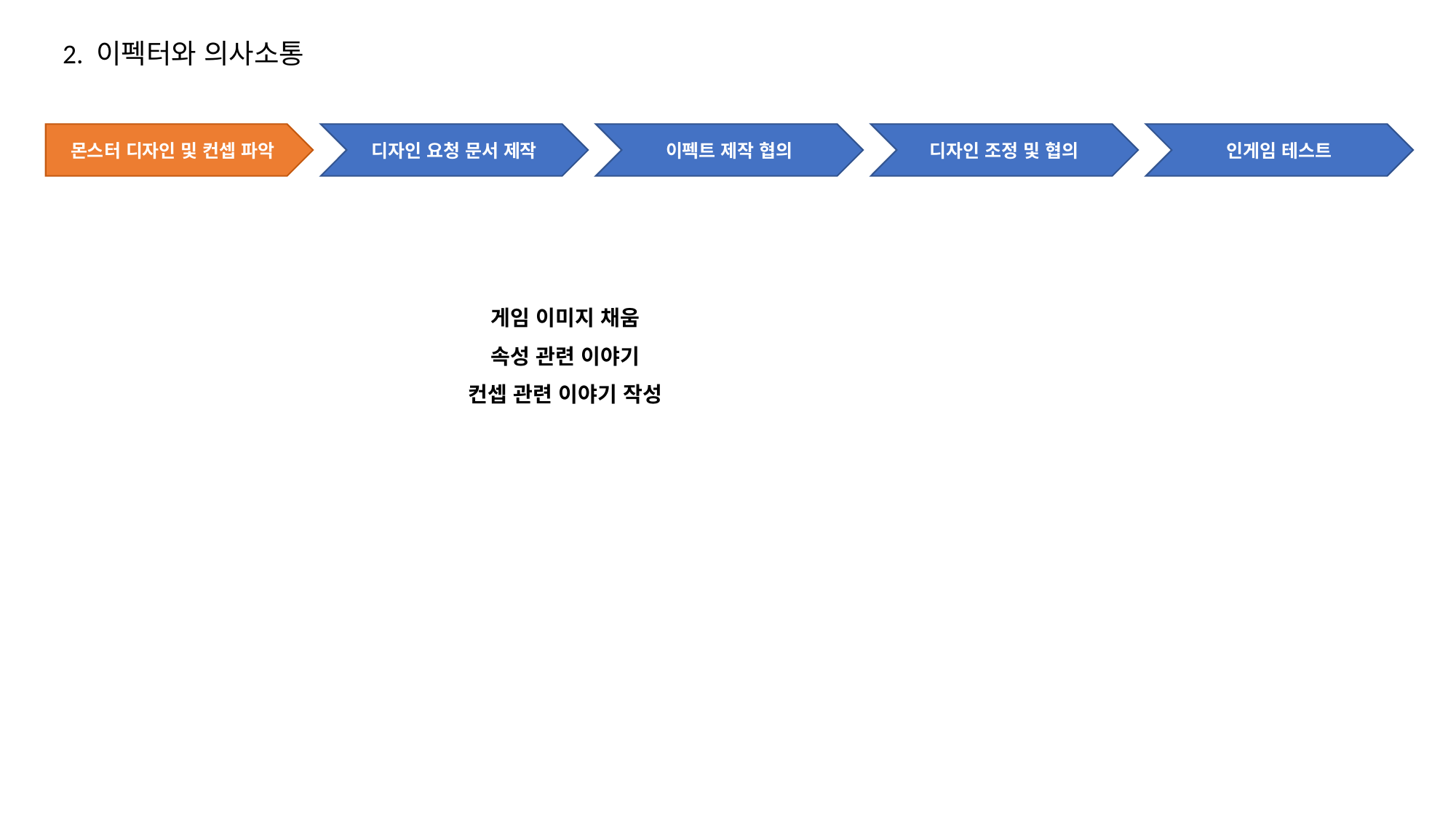

2. 이펙터와 의사소통
인게임 테스트
몬스터 디자인 및 컨셉 파악
디자인 요청 문서 제작
이펙트 제작 협의
디자인 조정 및 협의
게임 이미지 채움
속성 관련 이야기
컨셉 관련 이야기 작성